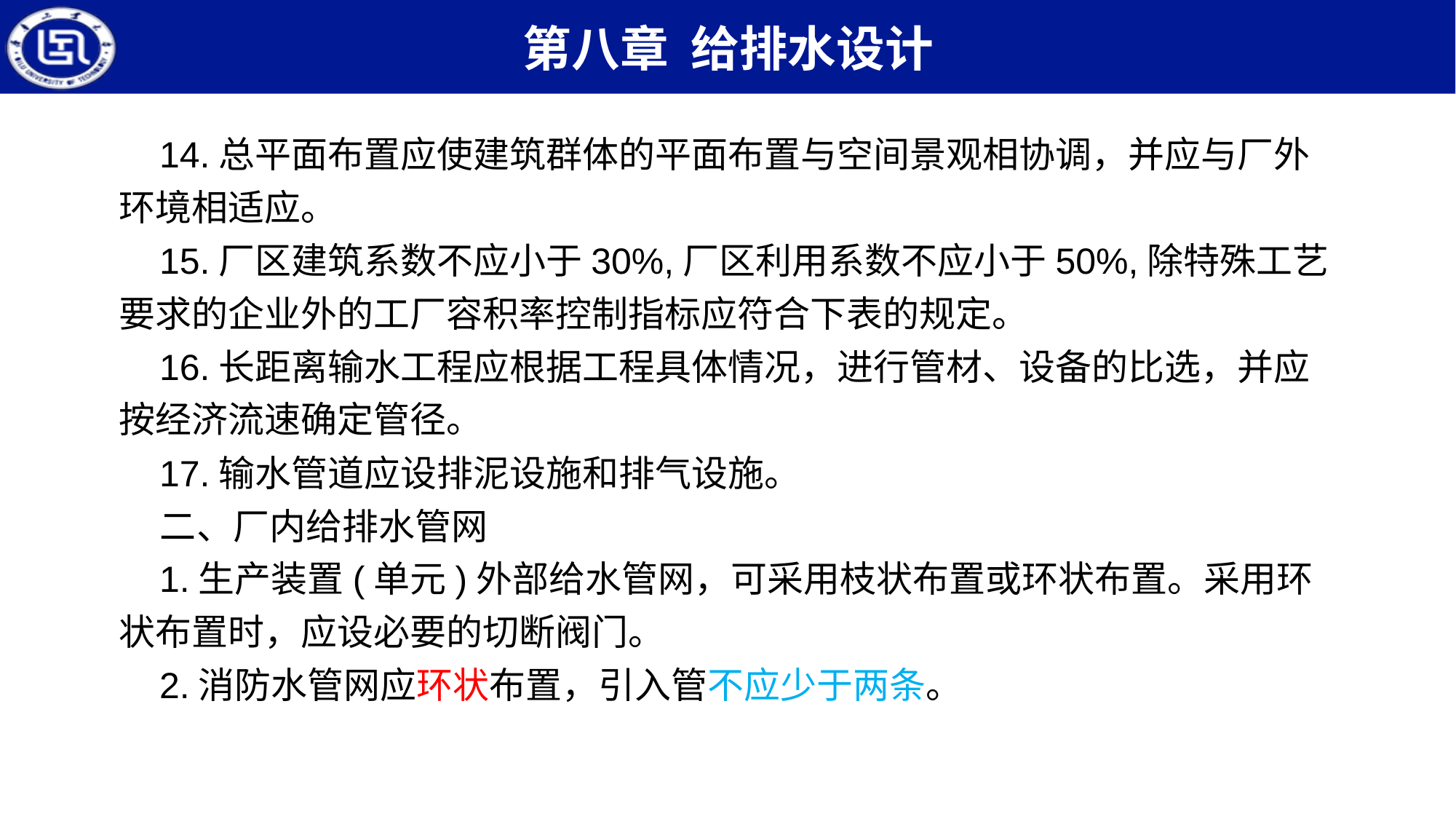

14.总平面布置应使建筑群体的平面布置与空间景观相协调，并应与厂外环境相适应。
    15.厂区建筑系数不应小于30%,厂区利用系数不应小于50%,除特殊工艺要求的企业外的工厂容积率控制指标应符合下表的规定。
    16.长距离输水工程应根据工程具体情况，进行管材、设备的比选，并应按经济流速确定管径。
    17.输水管道应设排泥设施和排气设施。
    二、厂内给排水管网
    1.生产装置(单元)外部给水管网，可采用枝状布置或环状布置。采用环状布置时，应设必要的切断阀门。
    2.消防水管网应环状布置，引入管不应少于两条。